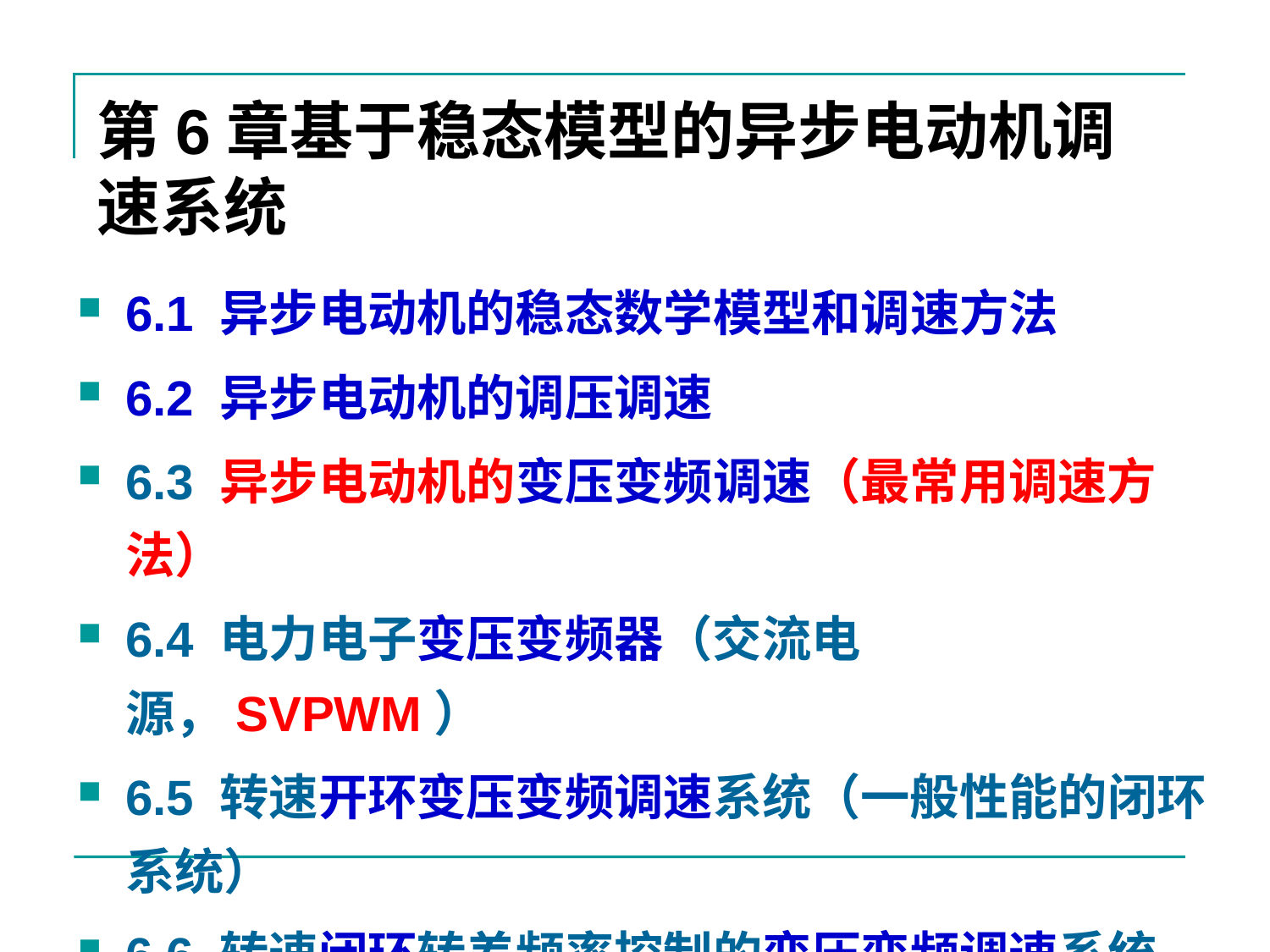

# 第6章基于稳态模型的异步电动机调速系统
6.1 异步电动机的稳态数学模型和调速方法
6.2 异步电动机的调压调速
6.3 异步电动机的变压变频调速（最常用调速方法）
6.4 电力电子变压变频器（交流电源，SVPWM）
6.5 转速开环变压变频调速系统（一般性能的闭环系统）
6.6 转速闭环转差频率控制的变压变频调速系统（一般性能的闭环系统,闭环控制的原理）